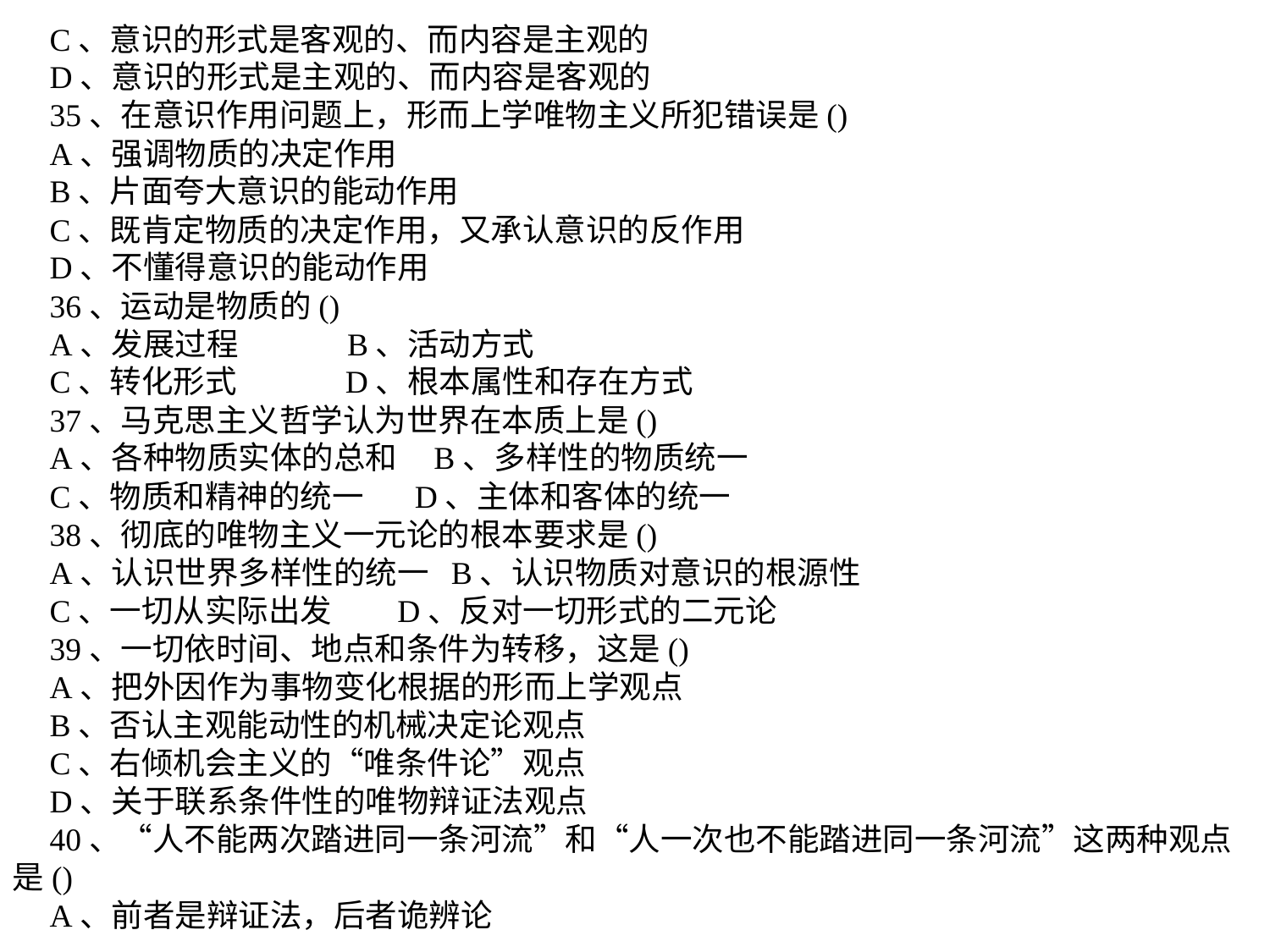

C、意识的形式是客观的、而内容是主观的
D、意识的形式是主观的、而内容是客观的
35、在意识作用问题上，形而上学唯物主义所犯错误是()
A、强调物质的决定作用
B、片面夸大意识的能动作用
C、既肯定物质的决定作用，又承认意识的反作用
D、不懂得意识的能动作用
36、运动是物质的()
A、发展过程              B、活动方式
C、转化形式              D、根本属性和存在方式
37、马克思主义哲学认为世界在本质上是()
A、各种物质实体的总和    B、多样性的物质统一
C、物质和精神的统一      D、主体和客体的统一
38、彻底的唯物主义一元论的根本要求是()
A、认识世界多样性的统一  B、认识物质对意识的根源性
C、一切从实际出发        D、反对一切形式的二元论
39、一切依时间、地点和条件为转移，这是()
A、把外因作为事物变化根据的形而上学观点
B、否认主观能动性的机械决定论观点
C、右倾机会主义的“唯条件论”观点
D、关于联系条件性的唯物辩证法观点
40、“人不能两次踏进同一条河流”和“人一次也不能踏进同一条河流”这两种观点是()
A、前者是辩证法，后者诡辨论